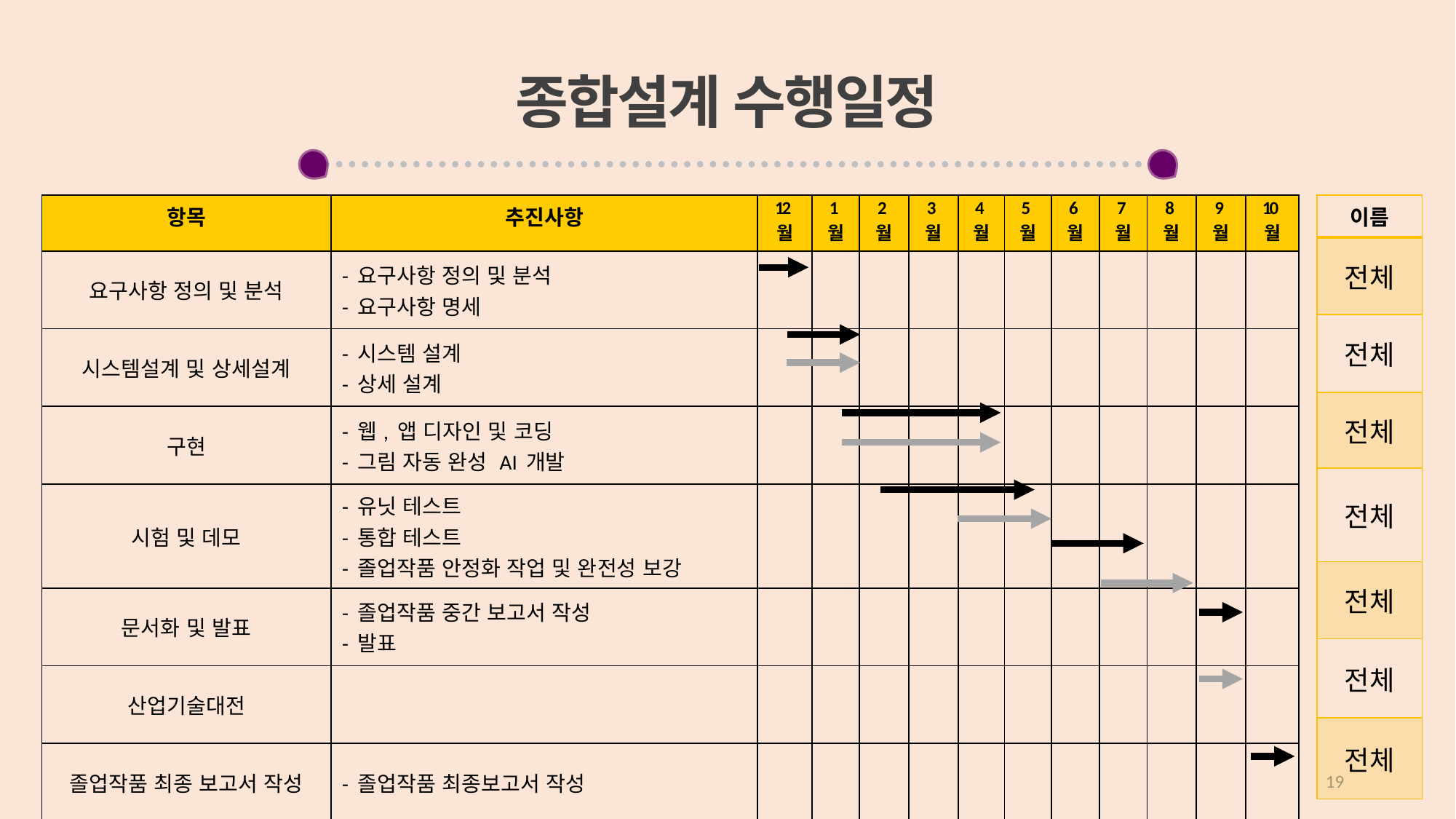

종합설계 수행일정

| 이름 |
| --- |
| 전체 |
| 전체 |
| 전체 |
| 전체 |
| 전체 |
| 전체 |
| 전체 |
| 항목 | 추진사항 | 12월 | 1월 | 2월 | 3월 | 4월 | 5월 | 6월 | 7월 | 8월 | 9월 | 10월 |
| --- | --- | --- | --- | --- | --- | --- | --- | --- | --- | --- | --- | --- |
| 요구사항 정의 및 분석 | - 요구사항 정의 및 분석 - 요구사항 명세 |  |  |  |  |  |  |  |  |  |  |  |
| 시스템설계 및 상세설계 | - 시스템 설계 - 상세 설계 |  |  |  |  |  |  |  |  |  |  |  |
| 구현 | - 웹, 앱 디자인 및 코딩 - 그림 자동 완성 AI 개발 |  |  |  |  |  |  |  |  |  |  |  |
| 시험 및 데모 | - 유닛 테스트 - 통합 테스트 - 졸업작품 안정화 작업 및 완전성 보강 |  |  |  |  |  |  |  |  |  |  |  |
| 문서화 및 발표 | - 졸업작품 중간 보고서 작성 - 발표 |  |  |  |  |  |  |  |  |  |  |  |
| 산업기술대전 |  |  |  |  |  |  |  |  |  |  |  |  |
| 졸업작품 최종 보고서 작성 | - 졸업작품 최종보고서 작성 |  |  |  |  |  |  |  |  |  |  |  |
19